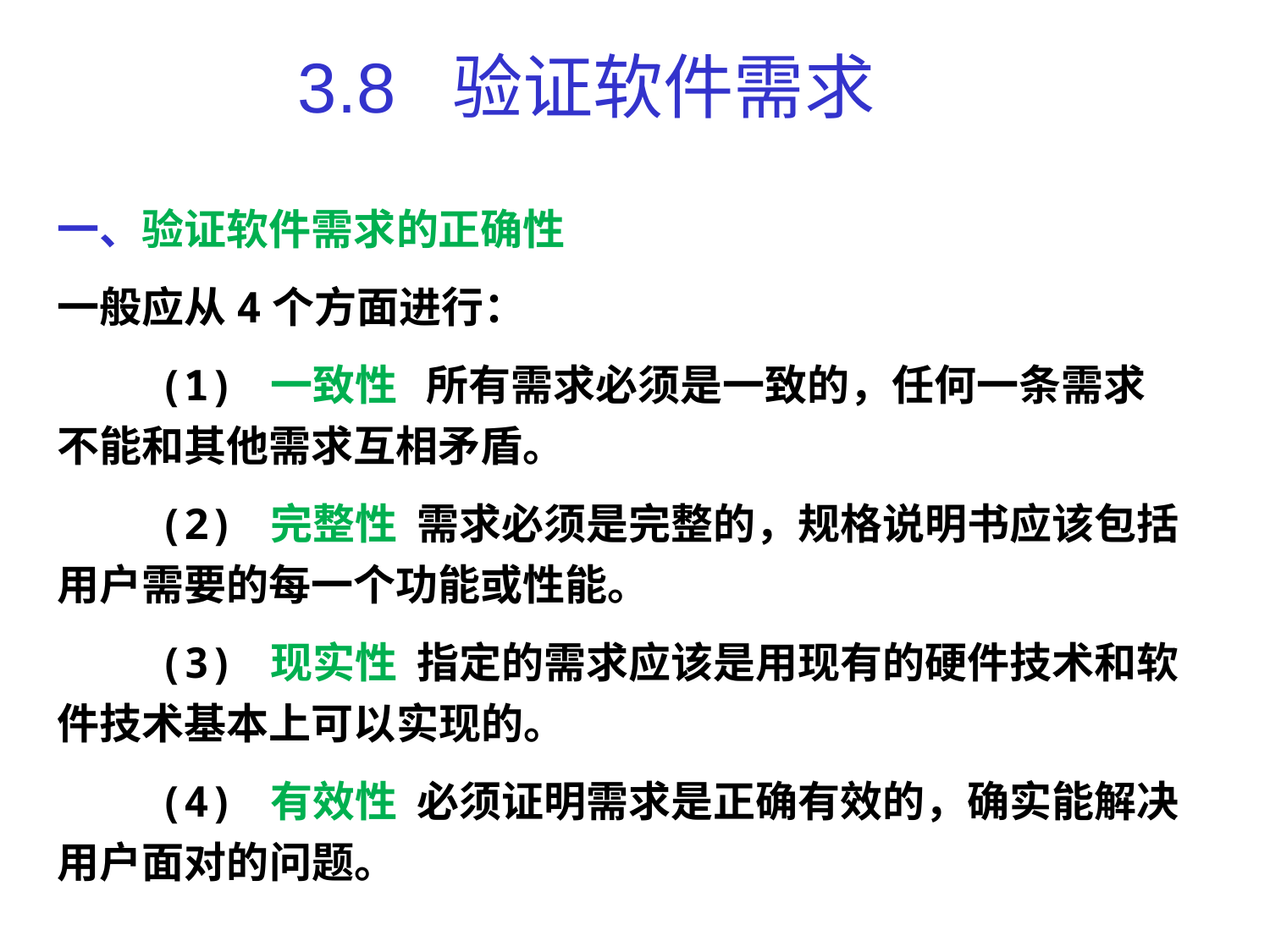

3.8  验证软件需求
一、验证软件需求的正确性
一般应从4个方面进行：
    (1) 一致性   所有需求必须是一致的，任何一条需求不能和其他需求互相矛盾。
    (2) 完整性  需求必须是完整的，规格说明书应该包括用户需要的每一个功能或性能。
    (3) 现实性  指定的需求应该是用现有的硬件技术和软件技术基本上可以实现的。
    (4) 有效性  必须证明需求是正确有效的，确实能解决用户面对的问题。